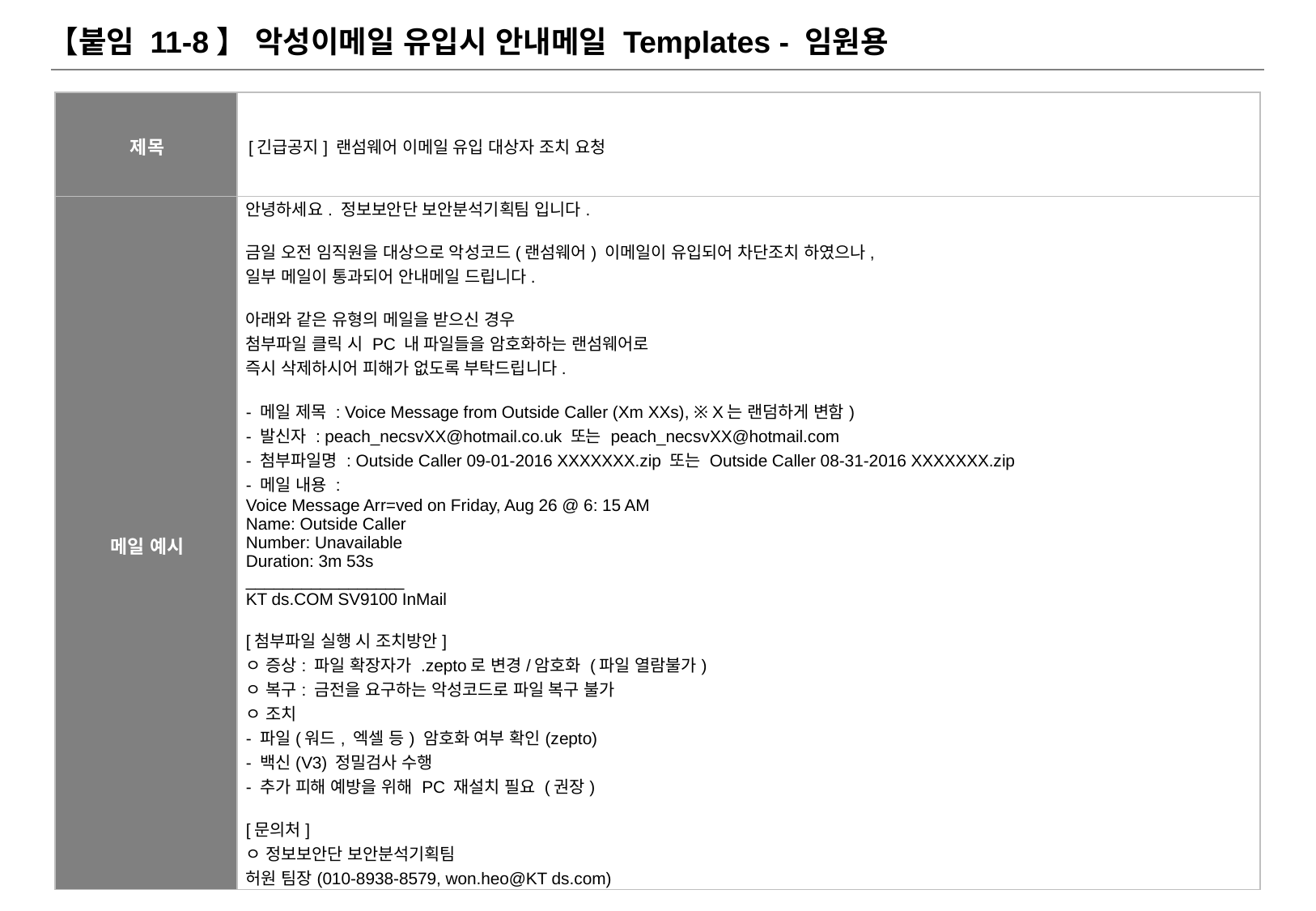

# 【붙임 11-8】 악성이메일 유입시 안내메일 Templates - 임원용
| 제목 | [긴급공지] 랜섬웨어 이메일 유입 대상자 조치 요청 |
| --- | --- |
| 메일 예시 | 안녕하세요. 정보보안단 보안분석기획팀 입니다. 금일 오전 임직원을 대상으로 악성코드(랜섬웨어) 이메일이 유입되어 차단조치 하였으나, 일부 메일이 통과되어 안내메일 드립니다. 아래와 같은 유형의 메일을 받으신 경우 첨부파일 클릭 시 PC 내 파일들을 암호화하는 랜섬웨어로 즉시 삭제하시어 피해가 없도록 부탁드립니다. - 메일 제목 : Voice Message from Outside Caller (Xm XXs), ※ X는 랜덤하게 변함) - 발신자 : peach\_necsvXX@hotmail.co.uk 또는 peach\_necsvXX@hotmail.com - 첨부파일명 : Outside Caller 09-01-2016 XXXXXXX.zip 또는 Outside Caller 08-31-2016 XXXXXXX.zip - 메일 내용 : Voice Message Arr=ved on Friday, Aug 26 @ 6: 15 AM Name: Outside Caller Number: Unavailable Duration: 3m 53s \_\_\_\_\_\_\_\_\_\_\_\_\_\_\_\_\_ KT ds.COM SV9100 InMail [첨부파일 실행 시 조치방안] ㅇ 증상: 파일 확장자가 .zepto로 변경/암호화 (파일 열람불가) ㅇ 복구: 금전을 요구하는 악성코드로 파일 복구 불가 ㅇ 조치 - 파일(워드, 엑셀 등) 암호화 여부 확인(zepto) - 백신(V3) 정밀검사 수행 - 추가 피해 예방을 위해 PC 재설치 필요 (권장) [문의처] ㅇ 정보보안단 보안분석기획팀 허원 팀장(010-8938-8579, won.heo@KT ds.com) |